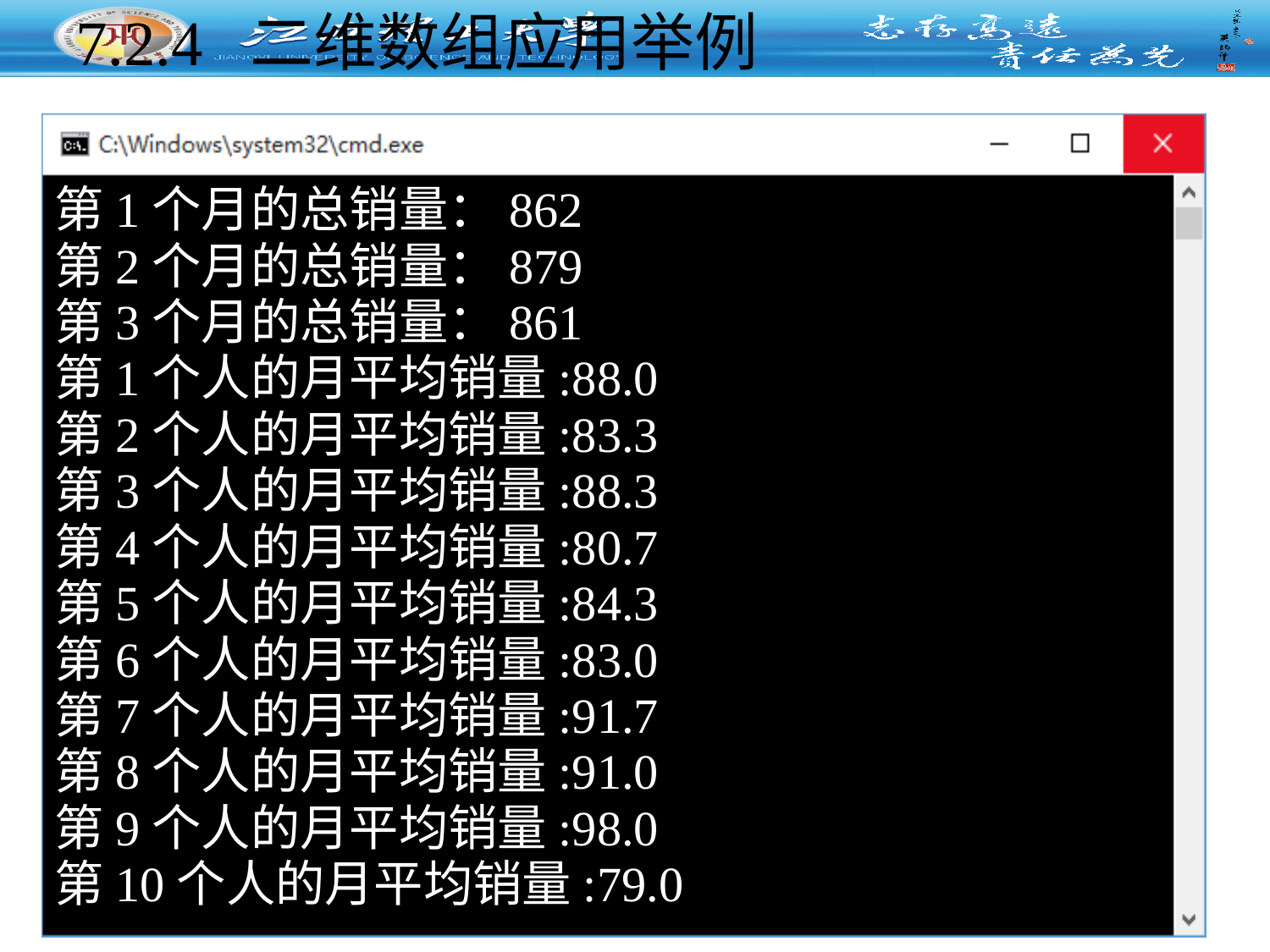

# 7.2.4  二维数组应用举例
第1个月的总销量：862
第2个月的总销量：879
第3个月的总销量：861
第1个人的月平均销量:88.0
第2个人的月平均销量:83.3
第3个人的月平均销量:88.3
第4个人的月平均销量:80.7
第5个人的月平均销量:84.3
第6个人的月平均销量:83.0
第7个人的月平均销量:91.7
第8个人的月平均销量:91.0
第9个人的月平均销量:98.0
第10个人的月平均销量:79.0